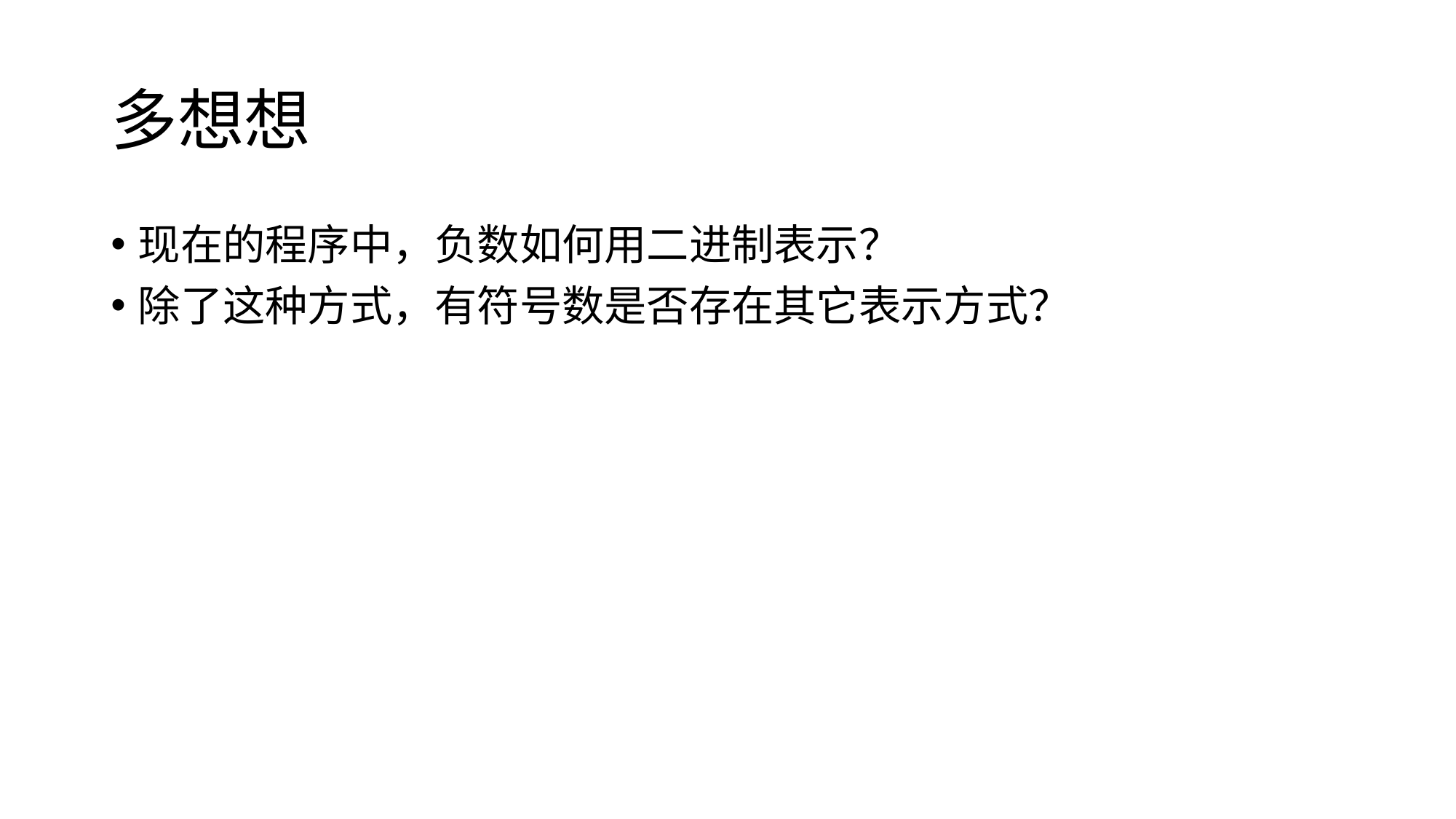

# 多想想
现在的程序中，负数如何用二进制表示？
除了这种方式，有符号数是否存在其它表示方式？